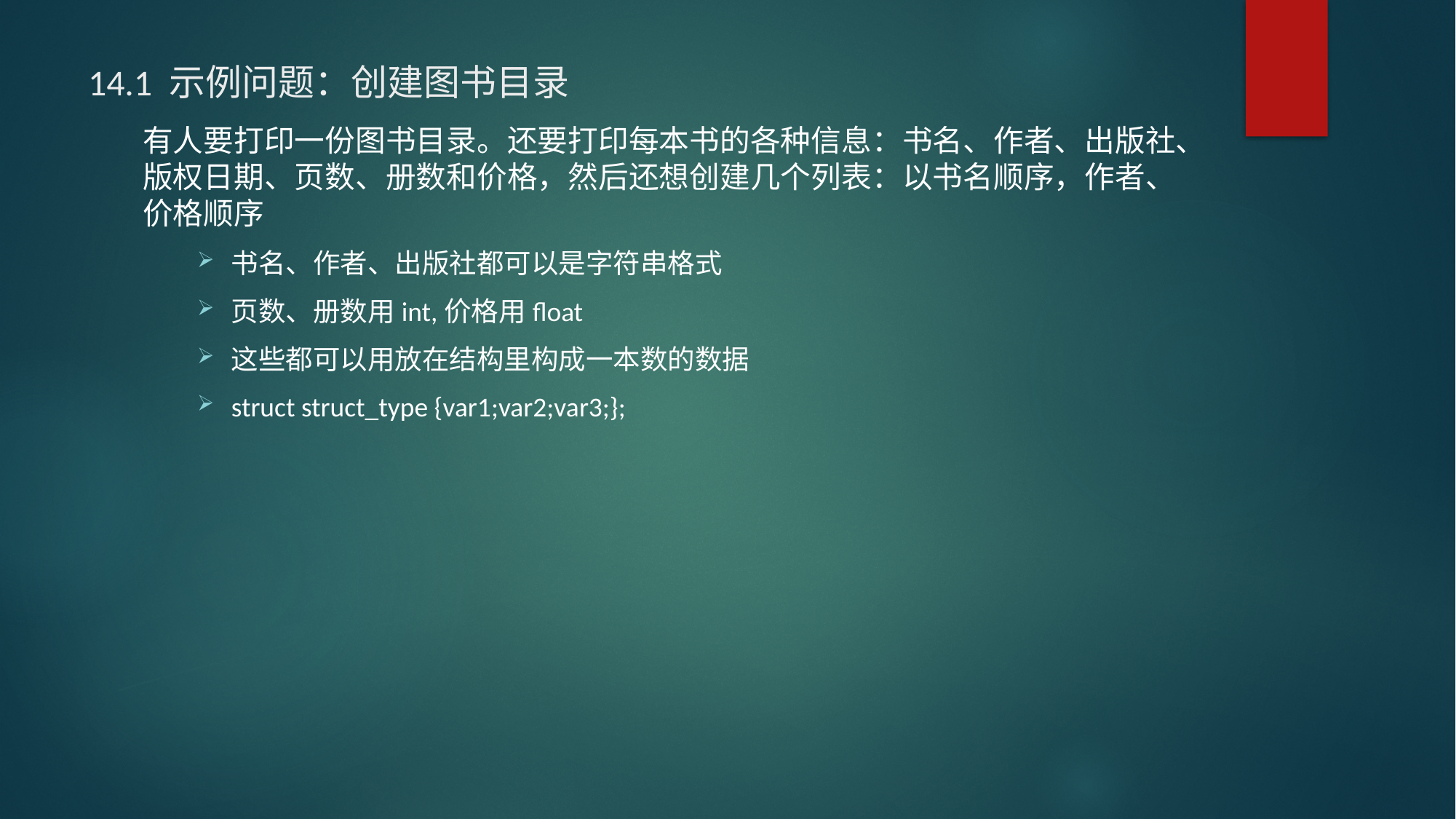

# 14.1 示例问题：创建图书目录
有人要打印一份图书目录。还要打印每本书的各种信息：书名、作者、出版社、版权日期、页数、册数和价格，然后还想创建几个列表：以书名顺序，作者、价格顺序
书名、作者、出版社都可以是字符串格式
页数、册数用int,价格用float
这些都可以用放在结构里构成一本数的数据
struct struct_type {var1;var2;var3;};